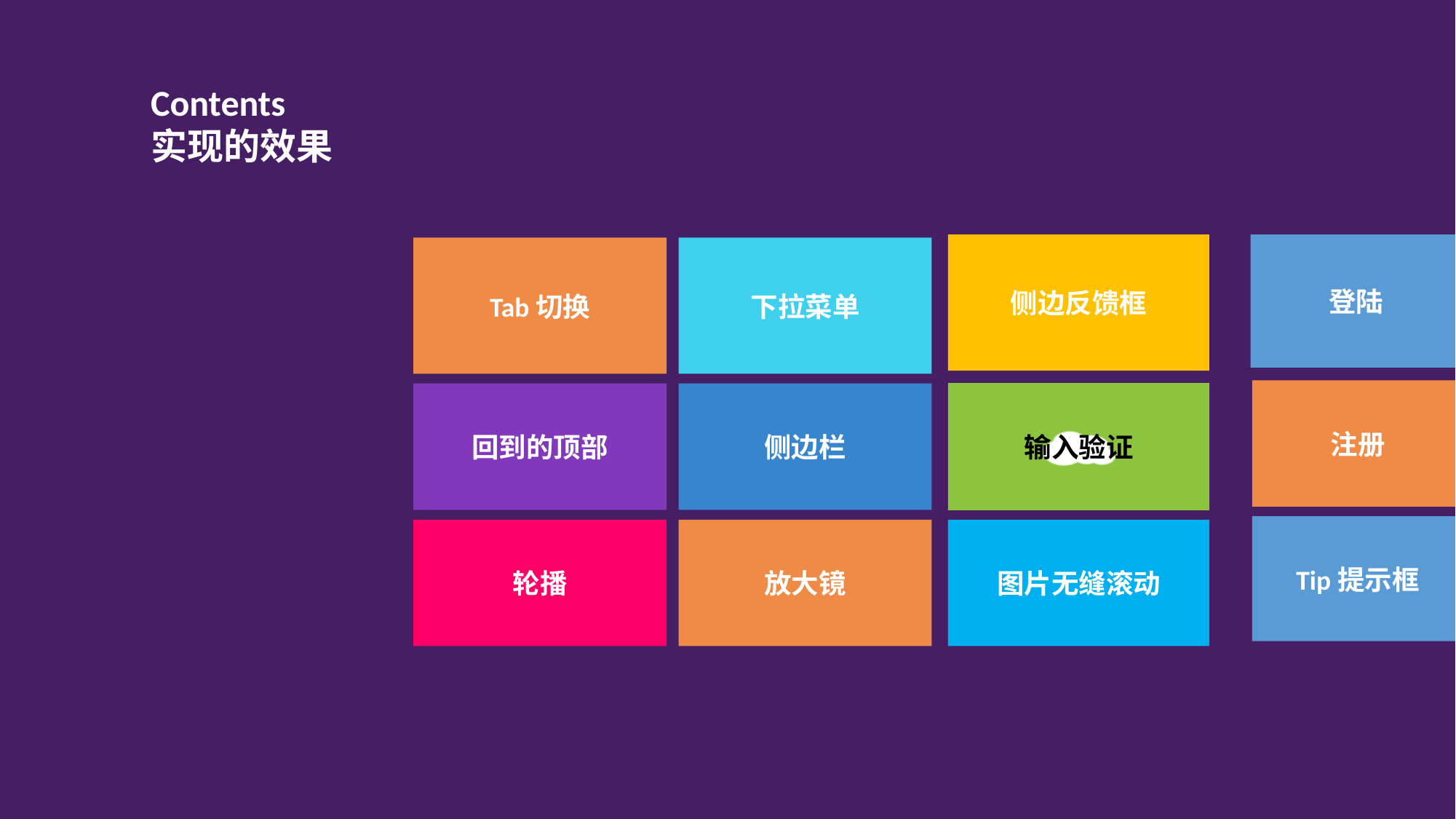

Contents
实现的效果
侧边反馈框
输入验证
图片无缝滚动
登陆
注册
Tip提示框
Tab切换
回到的顶部
轮播
下拉菜单
侧边栏
放大镜